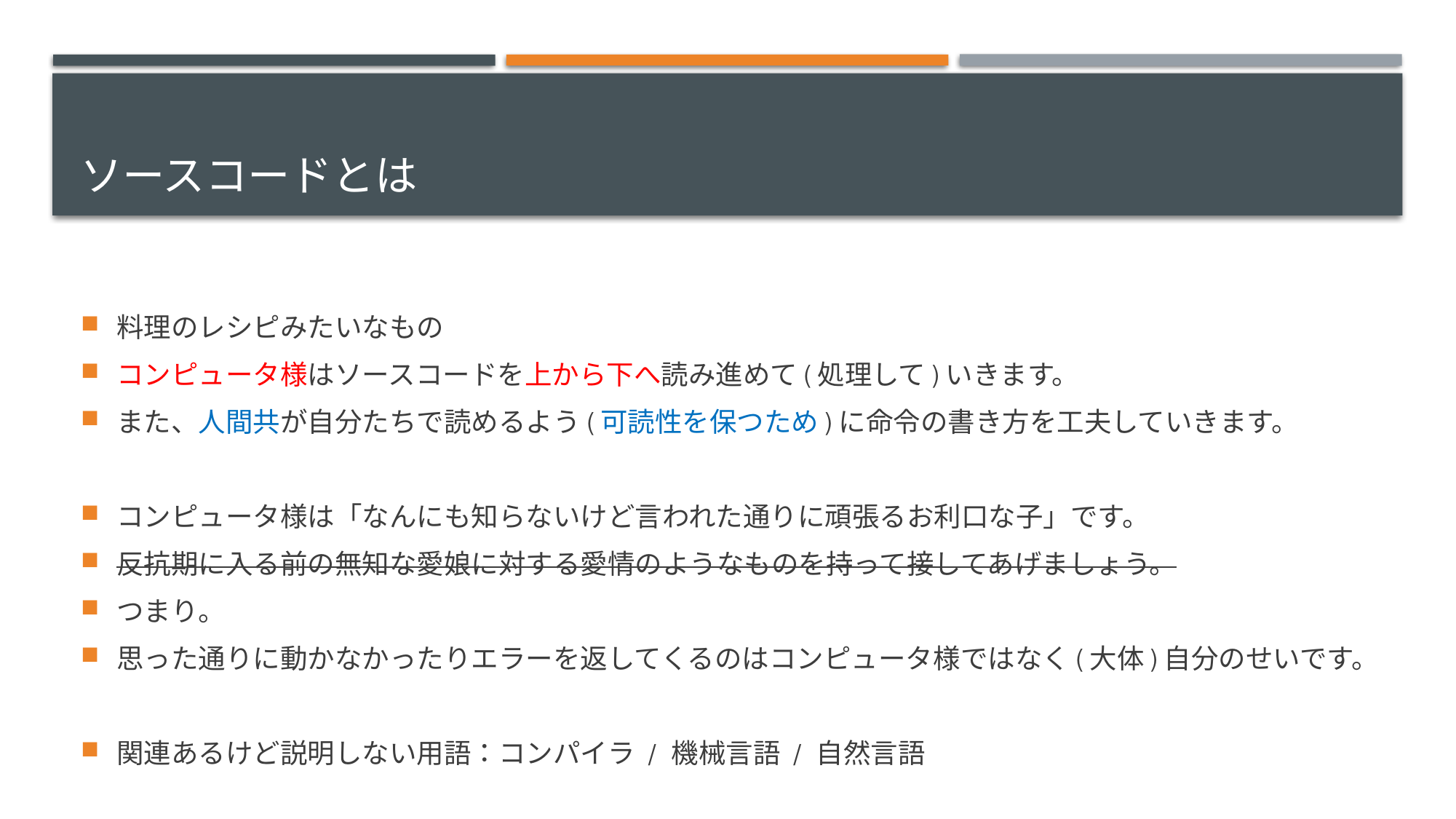

# ソースコードとは
料理のレシピみたいなもの
コンピュータ様はソースコードを上から下へ読み進めて(処理して)いきます。
また、人間共が自分たちで読めるよう(可読性を保つため)に命令の書き方を工夫していきます。

コンピュータ様は「なんにも知らないけど言われた通りに頑張るお利口な子」です。
反抗期に入る前の無知な愛娘に対する愛情のようなものを持って接してあげましょう。
つまり。
思った通りに動かなかったりエラーを返してくるのはコンピュータ様ではなく(大体)自分のせいです。

関連あるけど説明しない用語：コンパイラ / 機械言語 / 自然言語